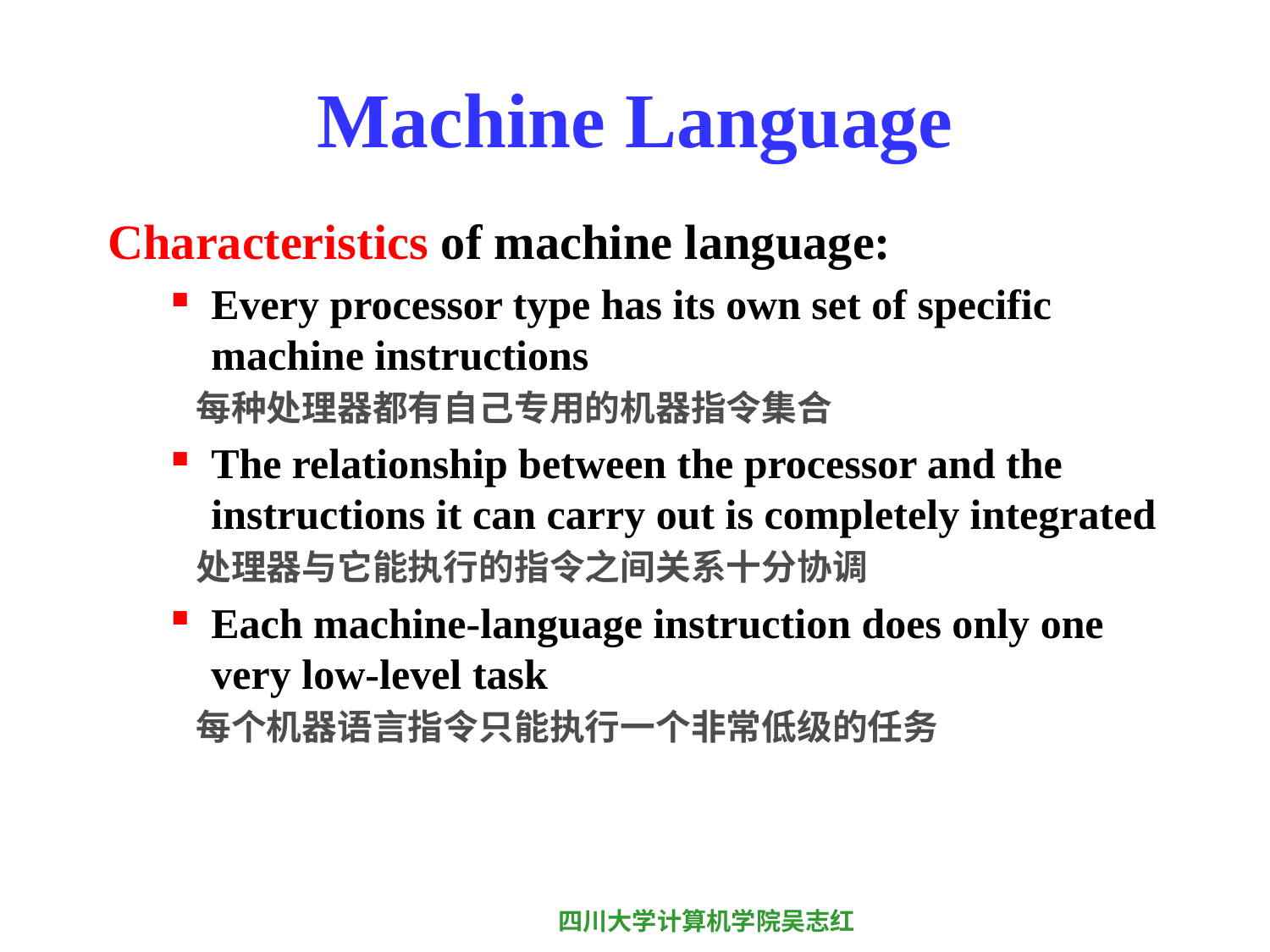

# Machine Language
Characteristics of machine language:
Every processor type has its own set of specific machine instructions
  每种处理器都有自己专用的机器指令集合
The relationship between the processor and the instructions it can carry out is completely integrated
  处理器与它能执行的指令之间关系十分协调
Each machine-language instruction does only one very low-level task
  每个机器语言指令只能执行一个非常低级的任务

四川大学计算机学院吴志红
24